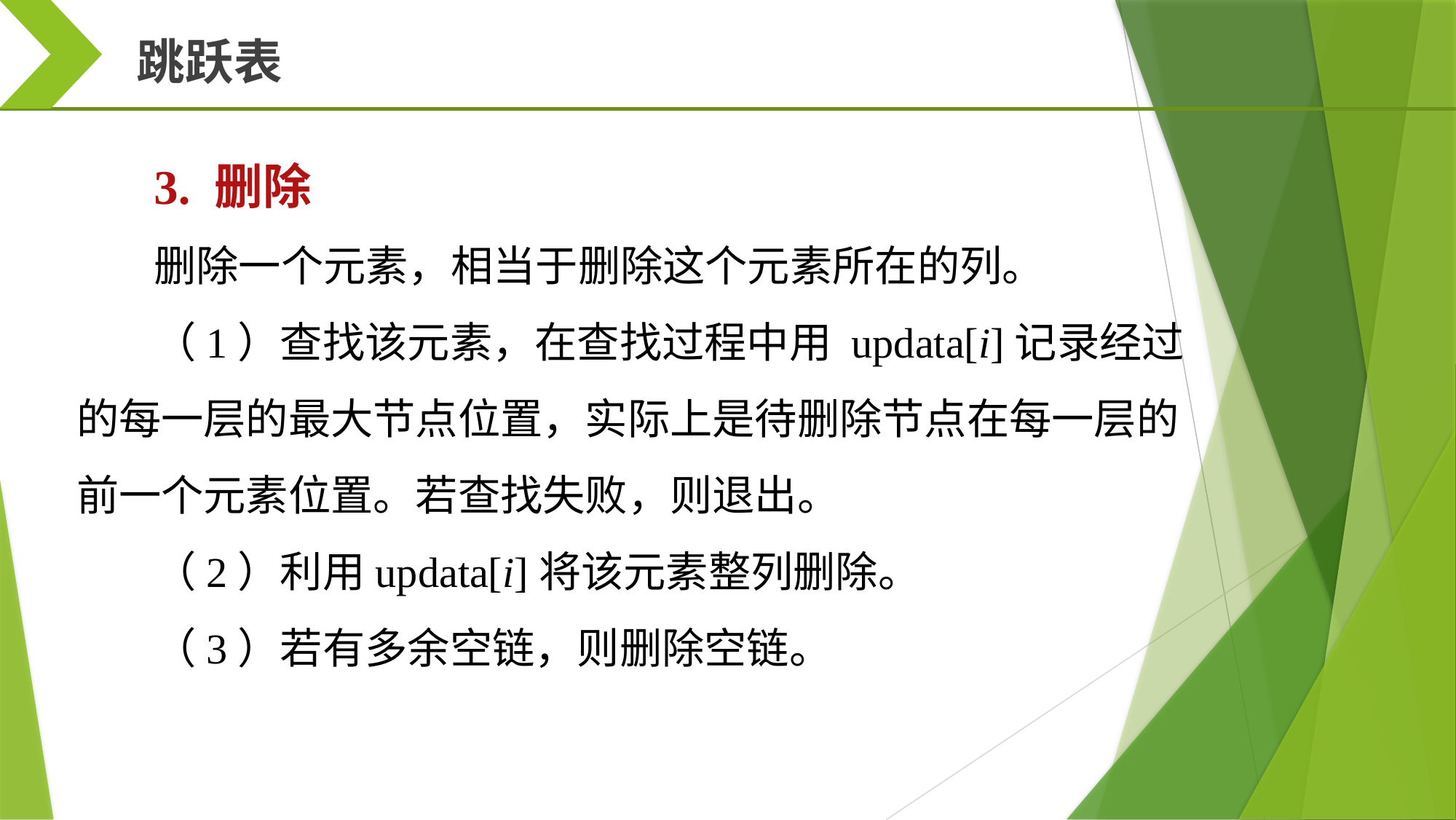

跳跃表
3. 删除
删除一个元素，相当于删除这个元素所在的列。
（1）查找该元素，在查找过程中用 updata[i]记录经过的每一层的最大节点位置，实际上是待删除节点在每一层的前一个元素位置。若查找失败，则退出。
（2）利用updata[i]将该元素整列删除。
（3）若有多余空链，则删除空链。